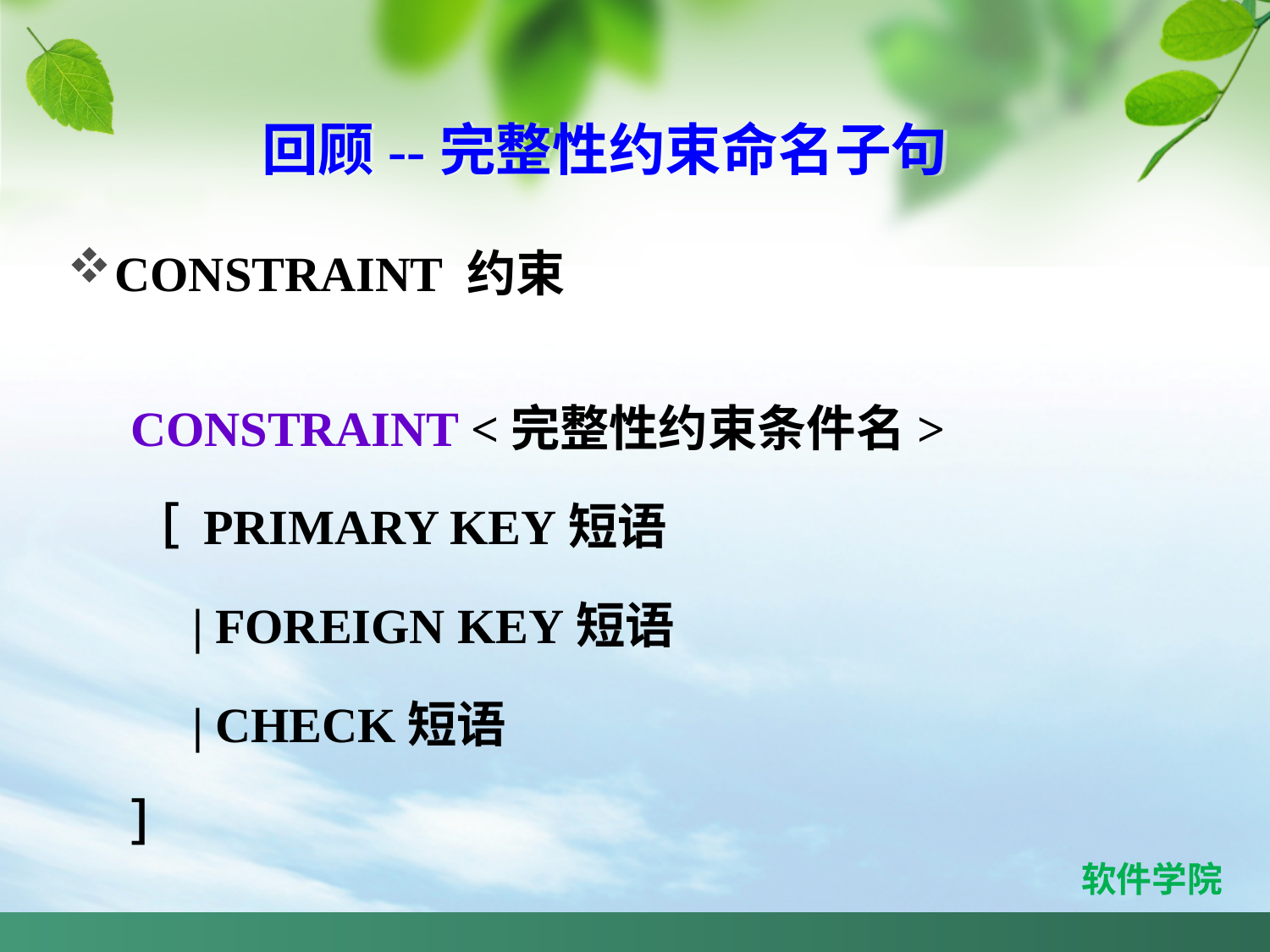

回顾--完整性约束命名子句
CONSTRAINT 约束

CONSTRAINT <完整性约束条件名>
［ PRIMARY KEY短语
     | FOREIGN KEY短语
     | CHECK短语
］